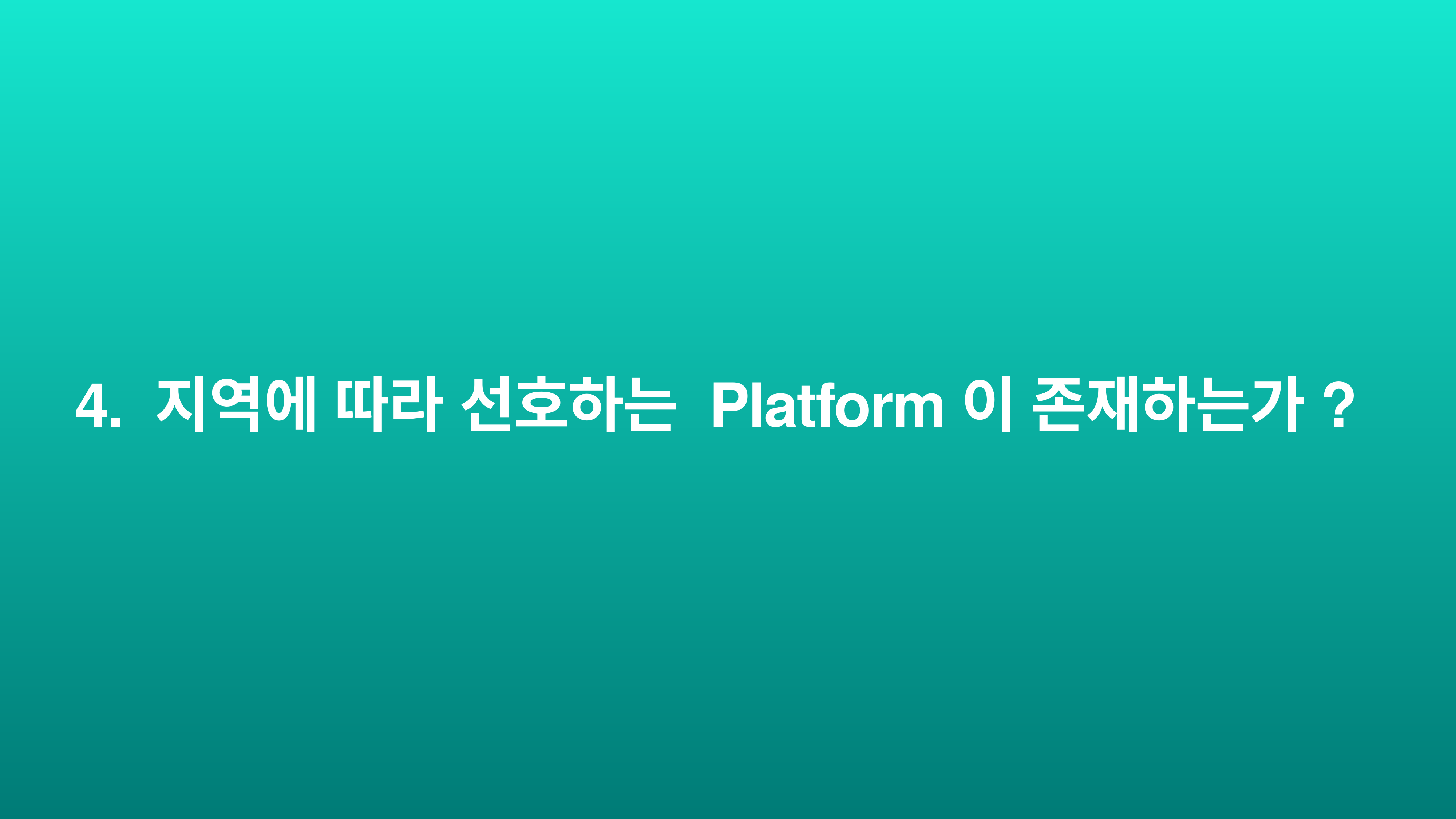

# 4. 지역에 따라 선호하는 Platform이 존재하는가?